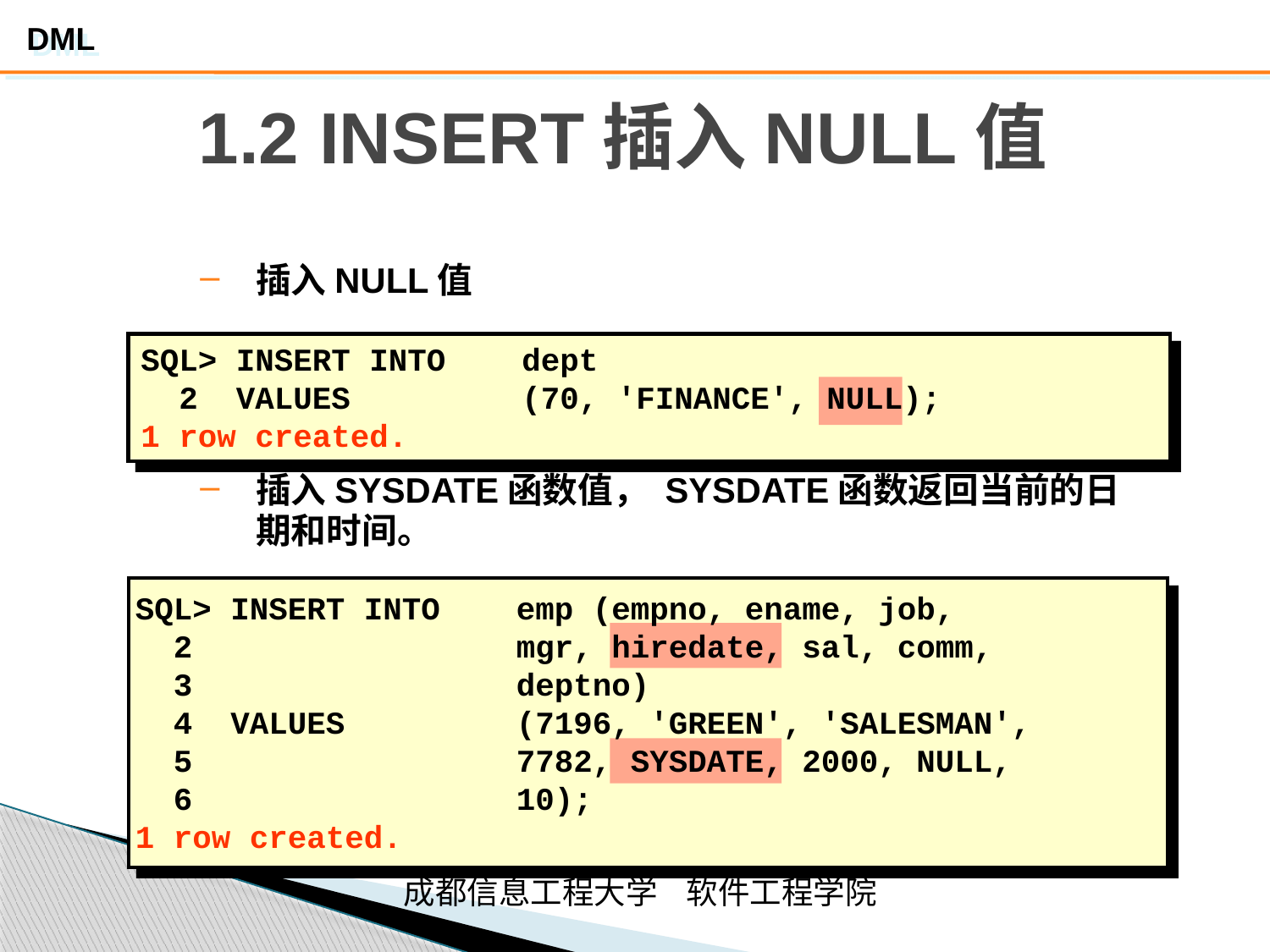

# 1.2 INSERT插入NULL值
插入NULL值

插入SYSDATE函数值， SYSDATE函数返回当前的日期和时间。

SQL> INSERT INTO	dept
  2  VALUES		(70, 'FINANCE', NULL);
1 row created.

SQL> INSERT INTO	emp (empno, ename, job,
  2			mgr, hiredate, sal, comm,
  3			deptno)
  4  VALUES		(7196, 'GREEN', 'SALESMAN',
  5			7782, SYSDATE, 2000, NULL,
  6			10);
1 row created.